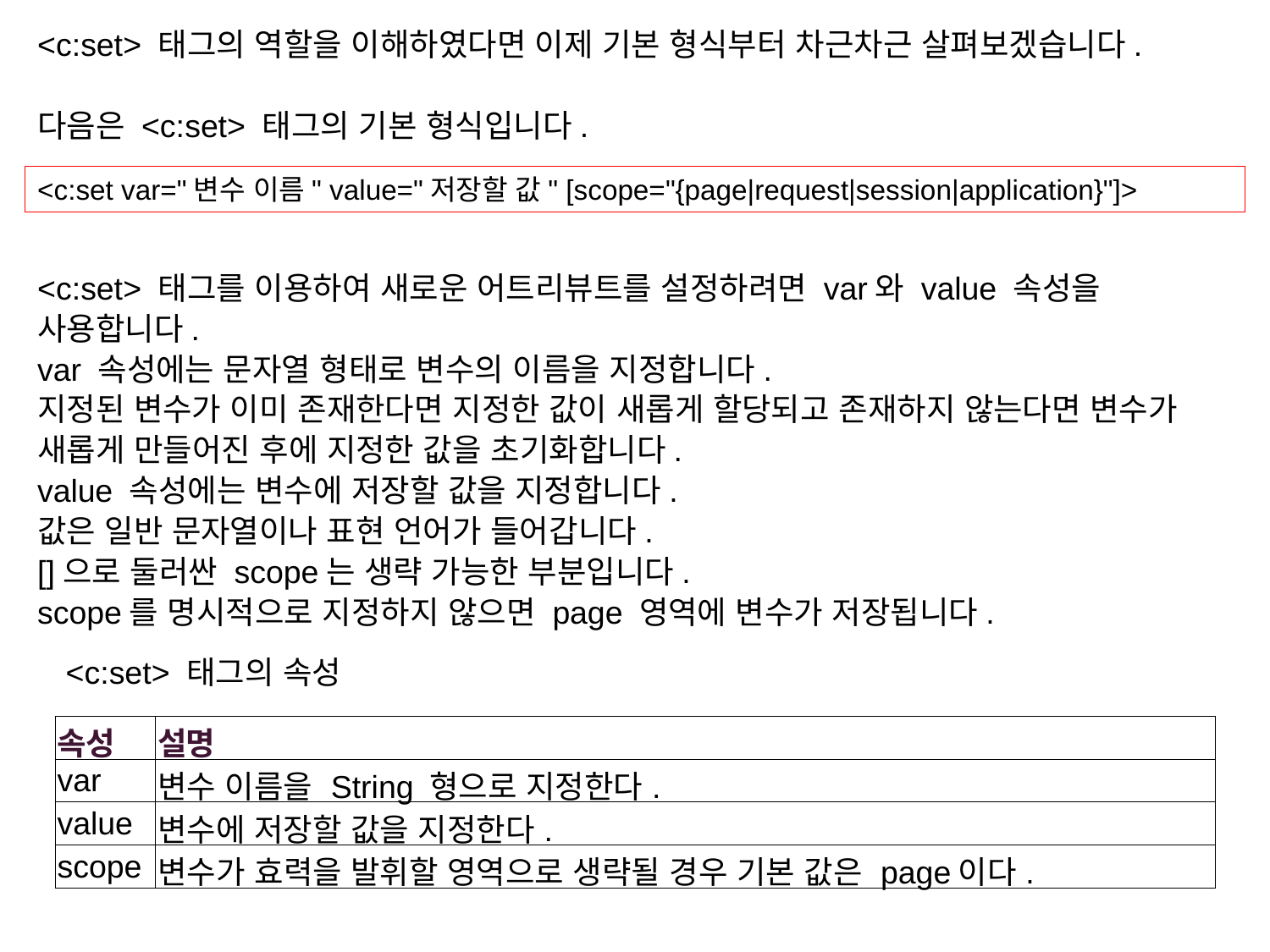

<c:set> 태그의 역할을 이해하였다면 이제 기본 형식부터 차근차근 살펴보겠습니다.

다음은 <c:set> 태그의 기본 형식입니다.

<c:set> 태그를 이용하여 새로운 어트리뷰트를 설정하려면 var와 value 속성을 사용합니다.
var 속성에는 문자열 형태로 변수의 이름을 지정합니다.
지정된 변수가 이미 존재한다면 지정한 값이 새롭게 할당되고 존재하지 않는다면 변수가 새롭게 만들어진 후에 지정한 값을 초기화합니다.
value 속성에는 변수에 저장할 값을 지정합니다.
값은 일반 문자열이나 표현 언어가 들어갑니다.
[]으로 둘러싼 scope는 생략 가능한 부분입니다.
scope를 명시적으로 지정하지 않으면 page 영역에 변수가 저장됩니다.

<c:set var="변수 이름" value="저장할 값" [scope="{page|request|session|application}"]>

<c:set> 태그의 속성
| 속성 | 설명 |
| --- | --- |
| var | 변수 이름을 String 형으로 지정한다. |
| value | 변수에 저장할 값을 지정한다. |
| scope | 변수가 효력을 발휘할 영역으로 생략될 경우 기본 값은 page이다. |